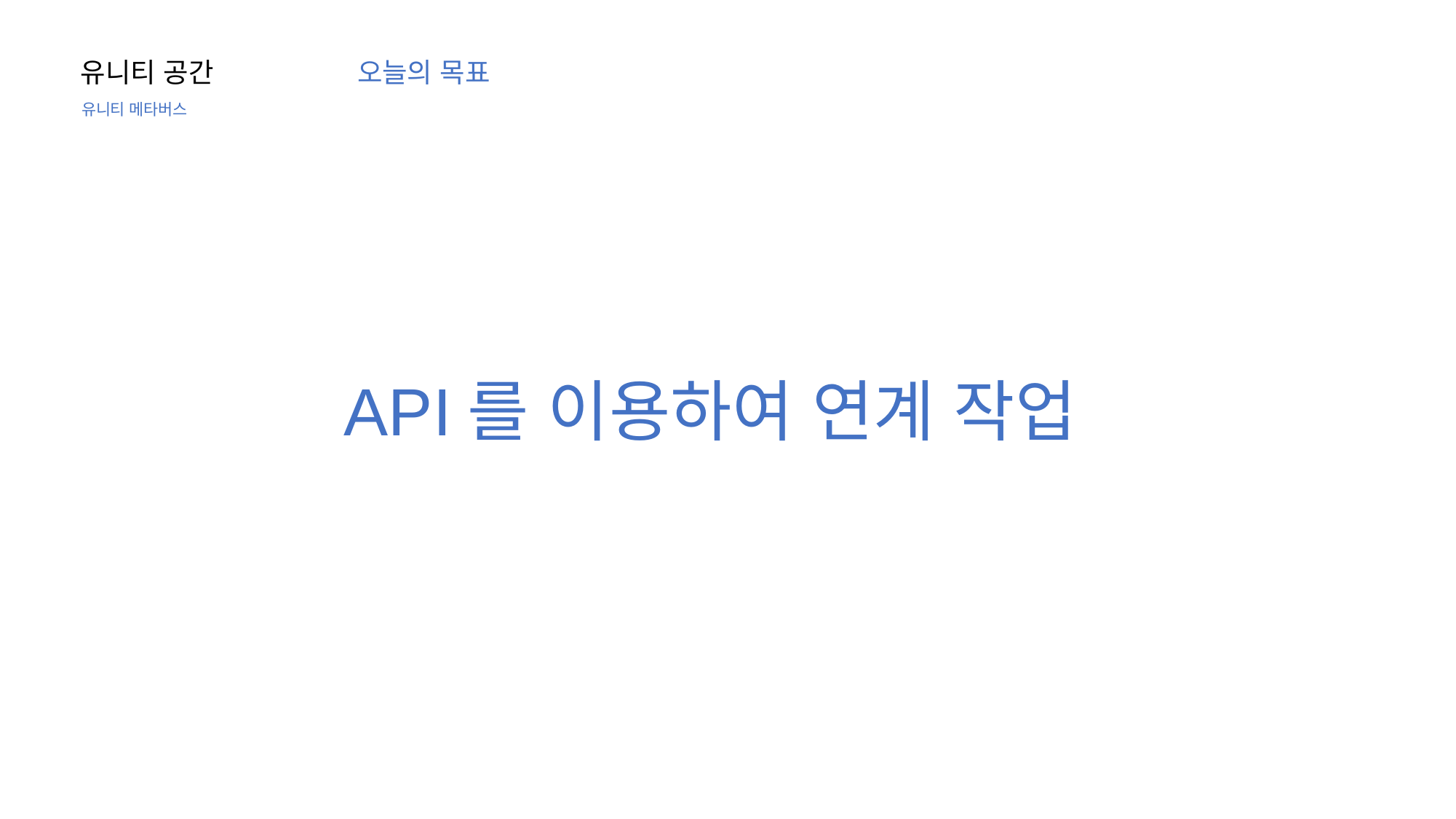

유니티 공간
오늘의 목표
유니티 메타버스
API를 이용하여 연계 작업